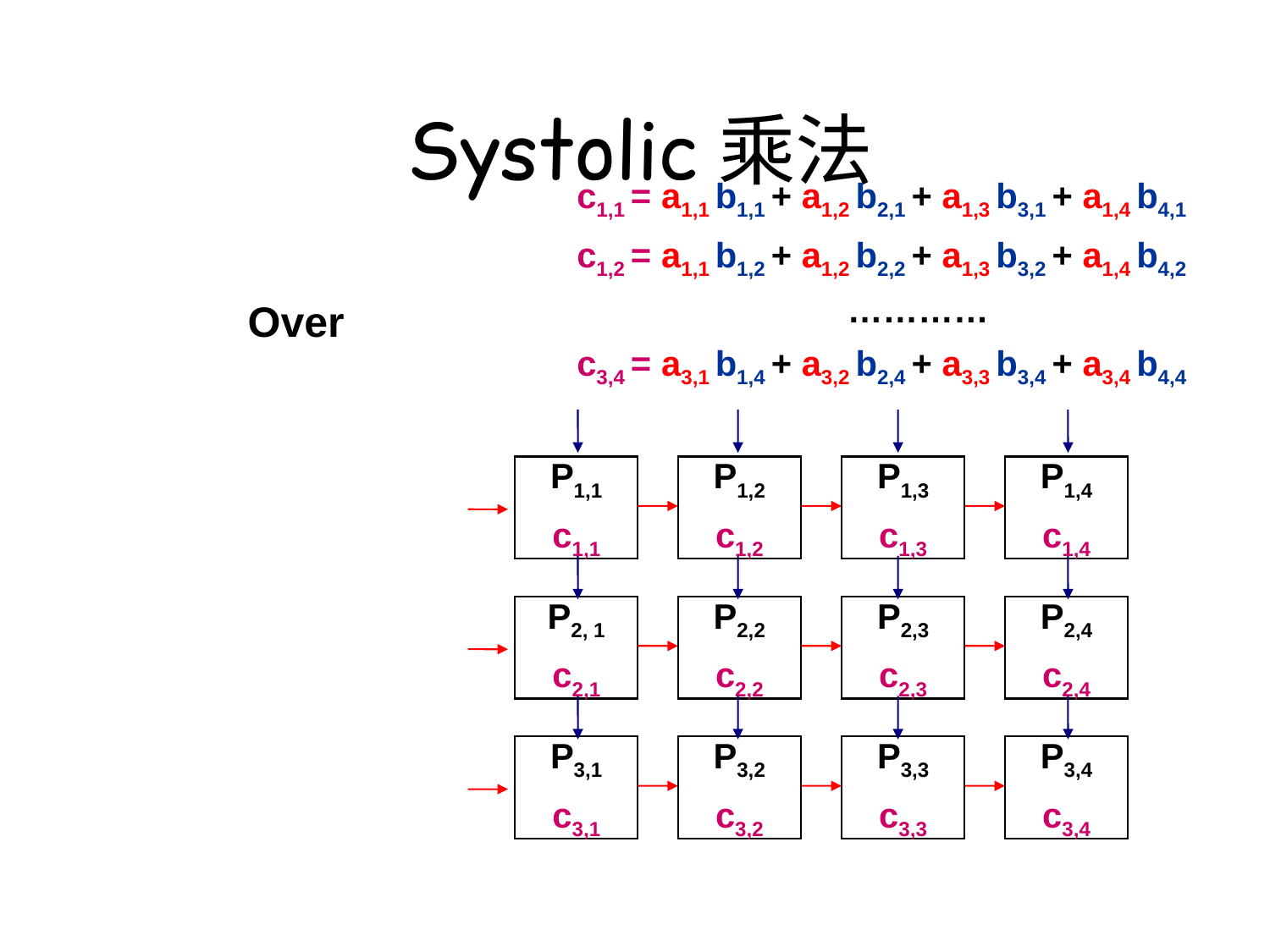

# Systolic乘法
c1,1 = a1,1 b1,1 + a1,2 b2,1 + a1,3 b3,1 + a1,4 b4,1
c1,2 = a1,1 b1,2 + a1,2 b2,2 + a1,3 b3,2 + a1,4 b4,2
…………
c3,4 = a3,1 b1,4 + a3,2 b2,4 + a3,3 b3,4 + a3,4 b4,4
Over

P1,1
c1,1
P1,2
c1,2
P1,3
c1,3
P1,4
c1,4

P2, 1
c2,1
P2,2
c2,2
P2,3
c2,3
P2,4
c2,4

P3,1
c3,1
P3,2
c3,2
P3,3
c3,3
P3,4
c3,4